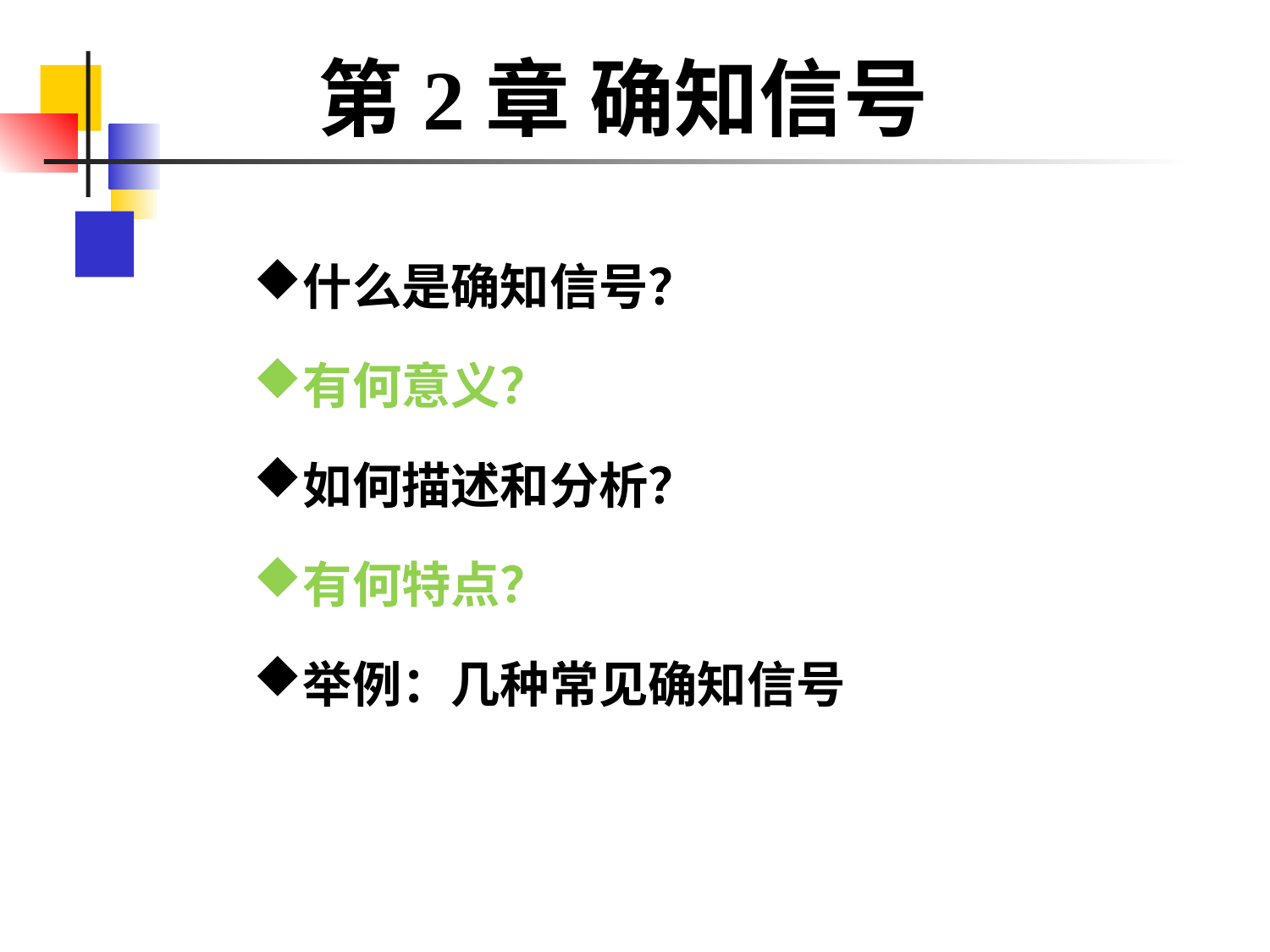

第2章 确知信号
什么是确知信号？
有何意义？
如何描述和分析？
有何特点？
举例：几种常见确知信号